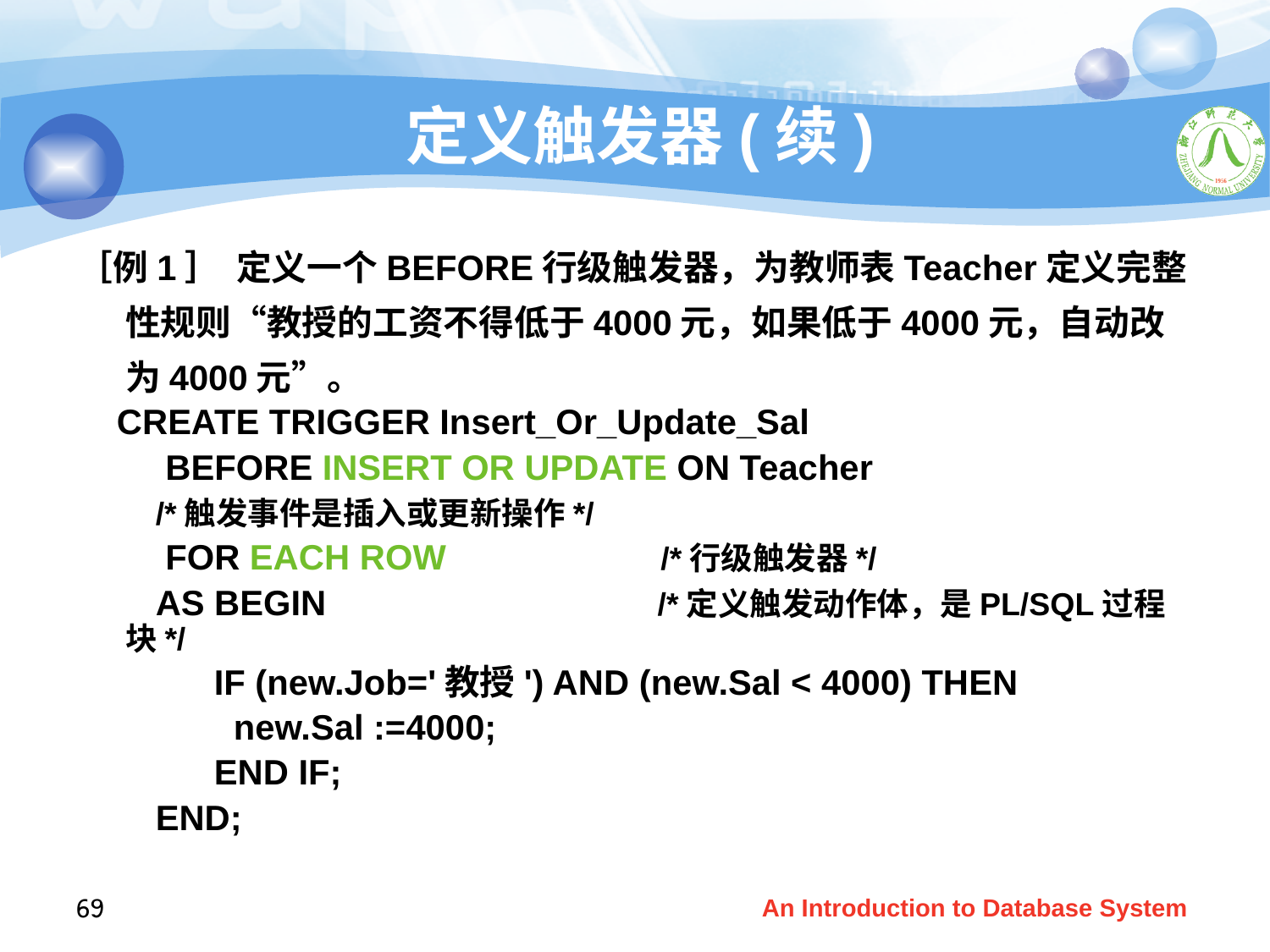

# 定义触发器(续)
［例1］  定义一个BEFORE行级触发器，为教师表Teacher定义完整性规则“教授的工资不得低于4000元，如果低于4000元，自动改为4000元”。
    CREATE TRIGGER Insert_Or_Update_Sal
         BEFORE INSERT OR UPDATE ON Teacher
        /*触发事件是插入或更新操作*/
         FOR EACH ROW                      /*行级触发器*/
        AS BEGIN                                  /*定义触发动作体，是PL/SQL过程块*/
              IF (new.Job='教授') AND (new.Sal < 4000) THEN
                new.Sal :=4000;
              END IF;
        END;
69
An Introduction to Database System